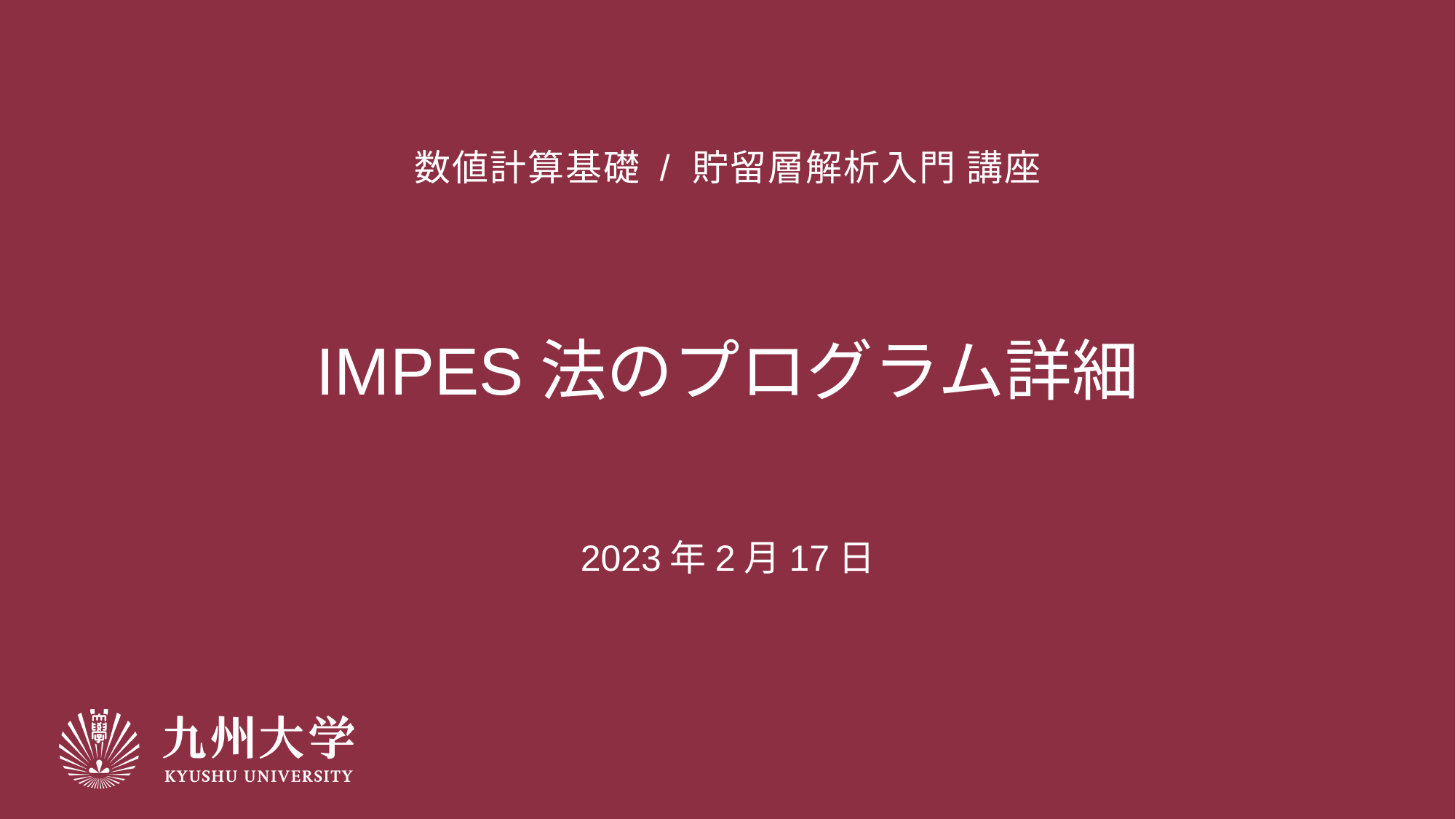

# 数値計算基礎 / 貯留層解析入門 講座
IMPES法のプログラム詳細
2023年2月17日